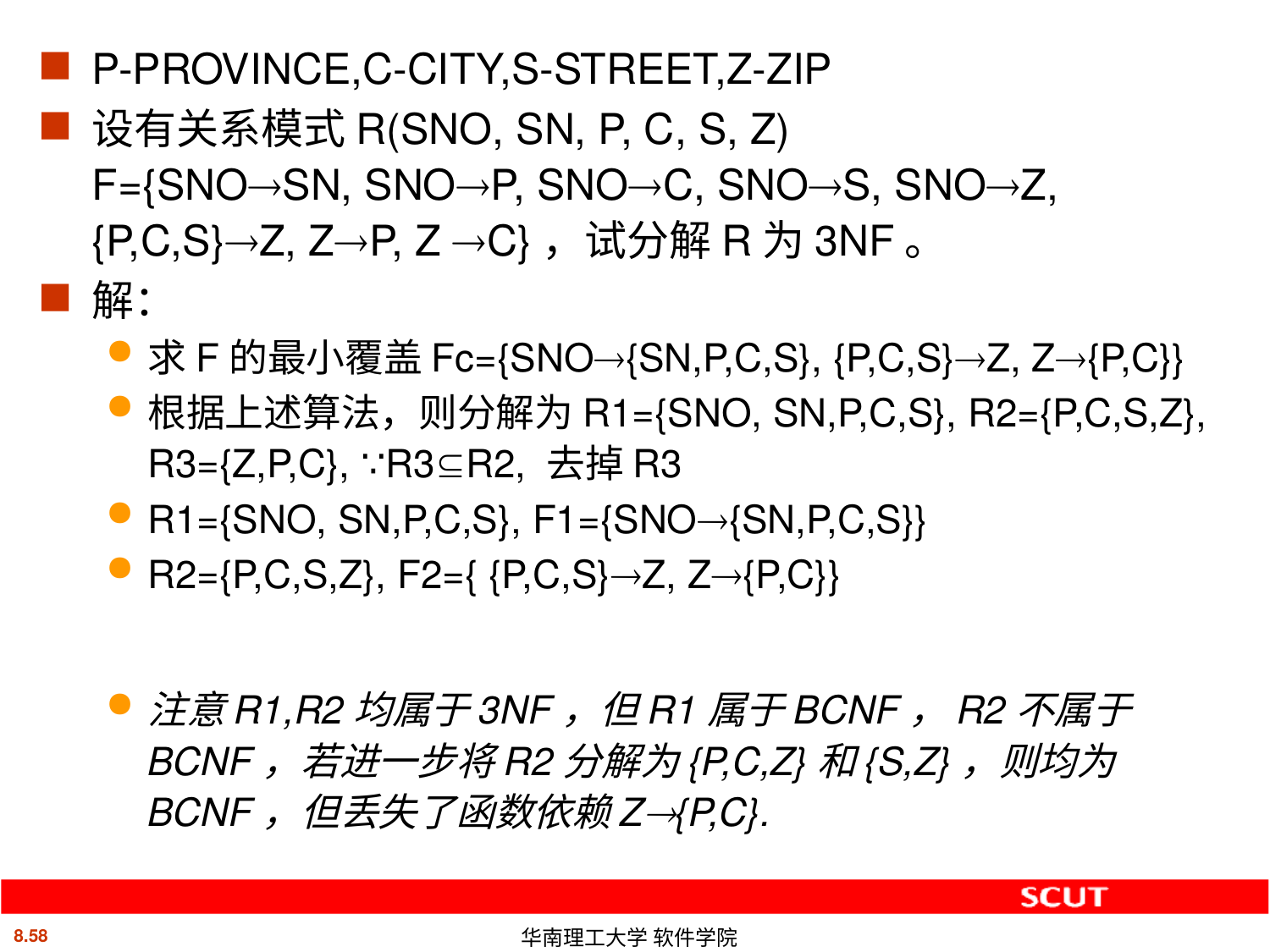

P-PROVINCE,C-CITY,S-STREET,Z-ZIP
设有关系模式R(SNO, SN, P, C, S, Z)
F={SNO→SN, SNO→P, SNO→C, SNO→S, SNO→Z, {P,C,S}→Z, Z→P, Z →C}，试分解R为3NF。
解：
求F的最小覆盖Fc={SNO→{SN,P,C,S}, {P,C,S}→Z, Z→{P,C}}
根据上述算法，则分解为R1={SNO, SN,P,C,S}, R2={P,C,S,Z}, R3={Z,P,C}, ∵R3⊆R2, 去掉R3
R1={SNO, SN,P,C,S}, F1={SNO→{SN,P,C,S}}
R2={P,C,S,Z}, F2={ {P,C,S}→Z, Z→{P,C}}

注意R1,R2均属于3NF，但R1属于BCNF，R2不属于BCNF，若进一步将R2分解为{P,C,Z}和{S,Z}，则均为BCNF，但丢失了函数依赖Z→{P,C}.